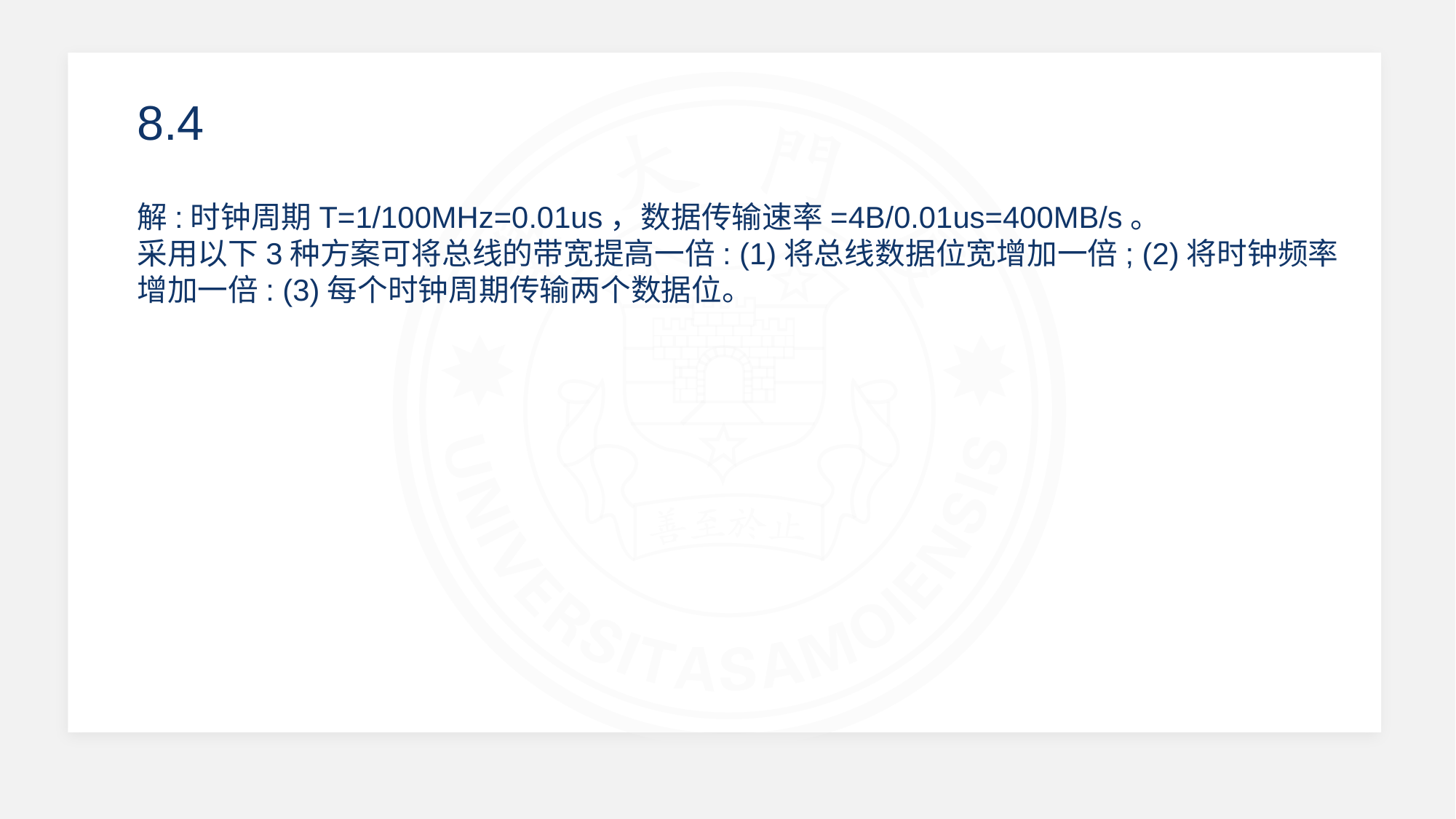

8.4

解:时钟周期T=1/100MHz=0.01us，数据传输速率=4B/0.01us=400MB/s。
采用以下3种方案可将总线的带宽提高一倍: (1)将总线数据位宽增加一倍; (2)将时钟频率增加一倍: (3)每个时钟周期传输两个数据位。